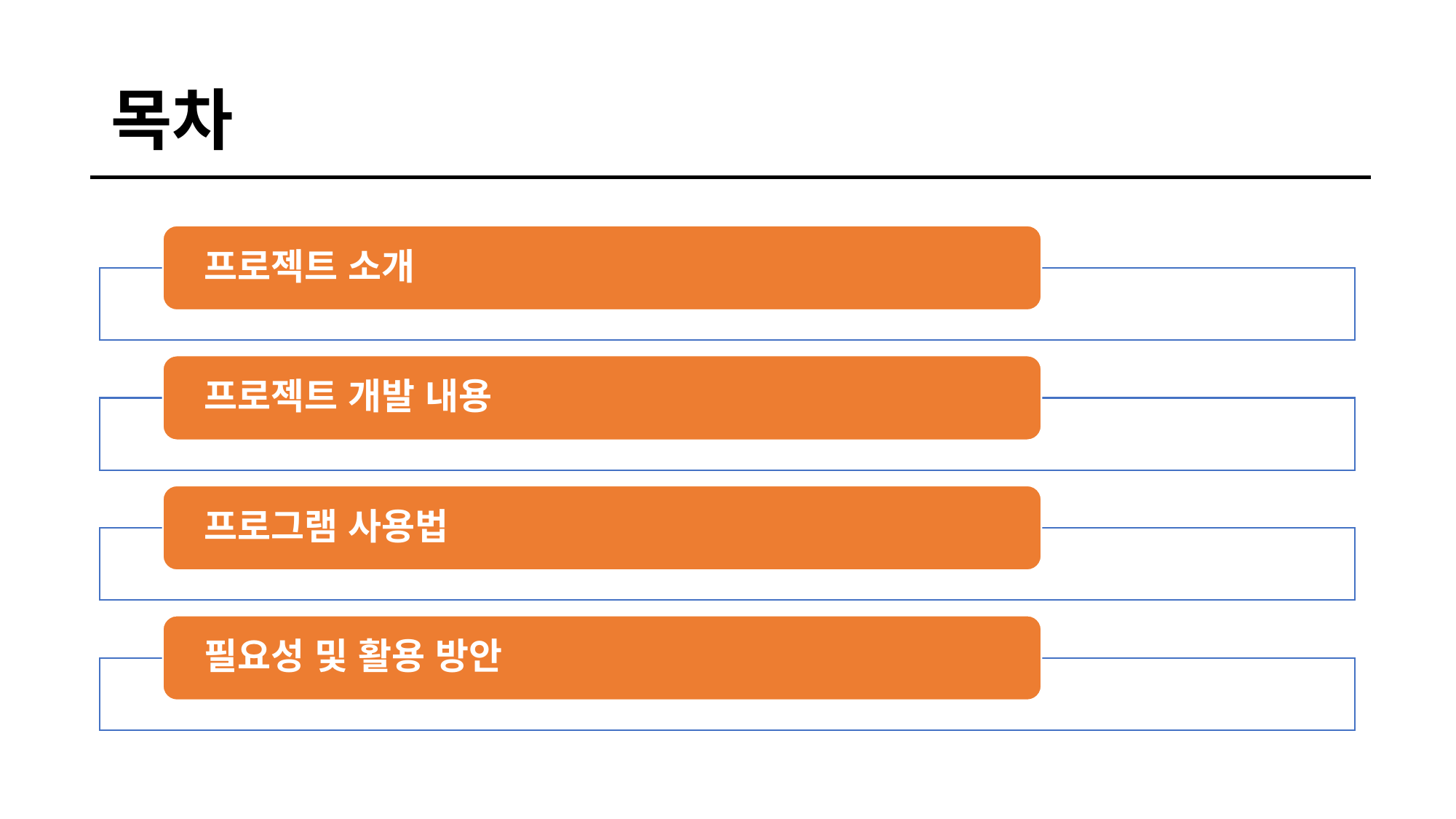

# 목차
프로젝트 소개
프로젝트 개발 내용
프로그램 사용법
필요성 및 활용 방안